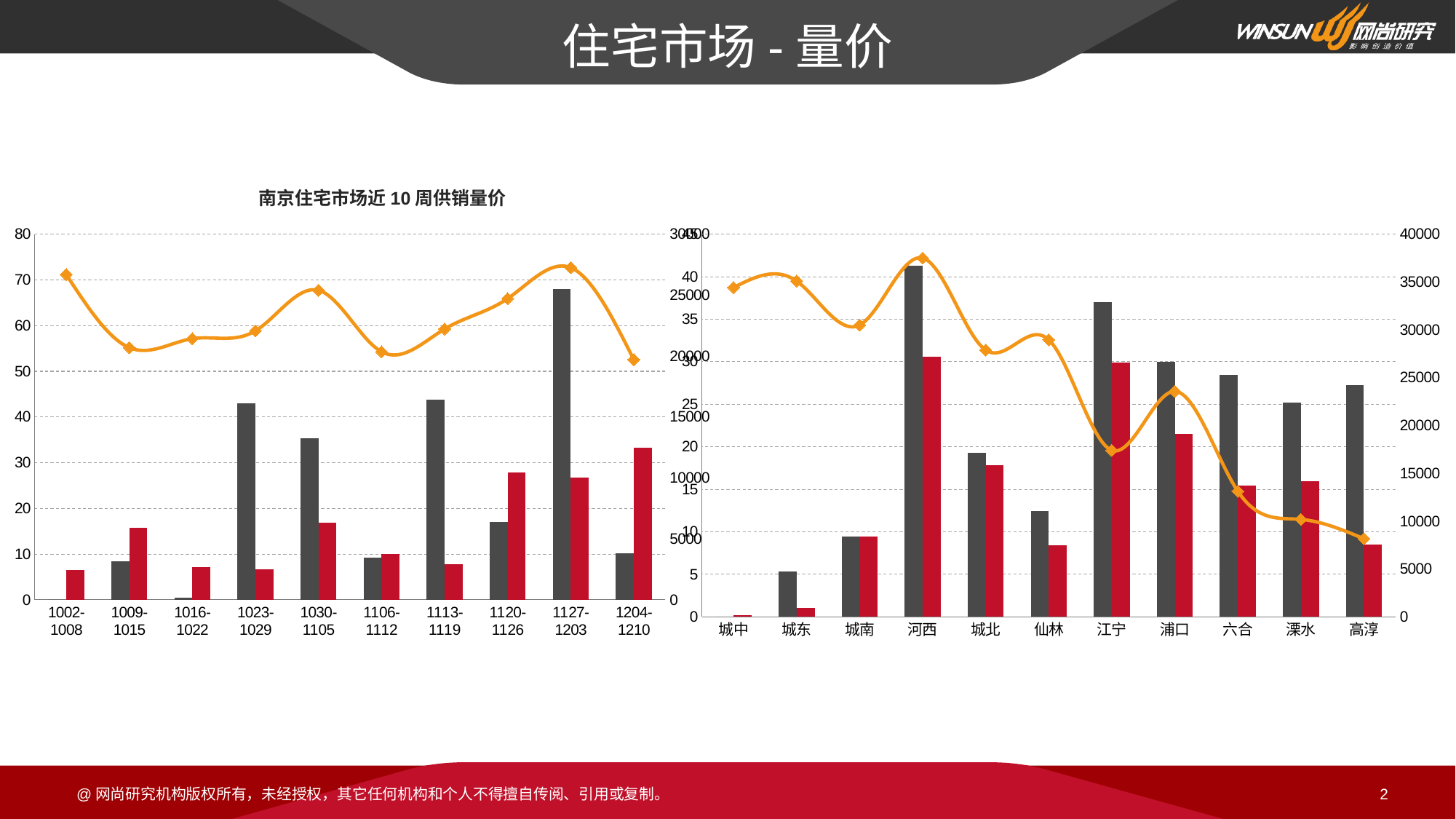

# 住宅市场-量价

南京住宅市场近10周供销量价

### Chart

| Category | 上市面积（万㎡） | 成交面积（万㎡） | 成交均价（元/㎡） |
|---|---|---|---|
| 1002-1008 | 0.0 | 6.52 | 26687.0 |
| 1009-1015 | 8.41 | 15.78 | 20689.0 |
| 1016-1022 | 0.5 | 7.1 | 21427.0 |
| 1023-1029 | 43.0 | 6.71 | 22067.0 |
| 1030-1105 | 35.27 | 16.81 | 25398.0 |
| 1106-1112 | 9.27 | 10.1 | 20353.0 |
| 1113-1119 | 43.81 | 7.87 | 22219.0 |
| 1120-1126 | 17.09 | 27.8 | 24714.0 |
| 1127-1203 | 68.03 | 26.67 | 27253.0 |
| 1204-1210 | 10.2 | 33.34 | 19707.0 |

### Chart

| Category | 上市面积（万㎡） | 成交面积（万㎡） | 成交均价（元/㎡） |
|---|---|---|---|
| 城中 | 0.0 | 0.21 | 34422.0 |
| 城东 | 5.3 | 1.02 | 35099.0 |
| 城南 | 9.42 | 9.44 | 30500.0 |
| 河西 | 41.25 | 30.58 | 37510.0 |
| 城北 | 19.29 | 17.83 | 27884.0 |
| 仙林 | 12.44 | 8.38 | 28965.0 |
| 江宁 | 36.99 | 29.91 | 17401.0 |
| 浦口 | 29.96 | 21.5 | 23576.0 |
| 六合 | 28.47 | 15.43 | 13129.0 |
| 溧水 | 25.19 | 15.95 | 10189.0 |
| 高淳 | 27.26 | 8.47 | 8169.0 |
2